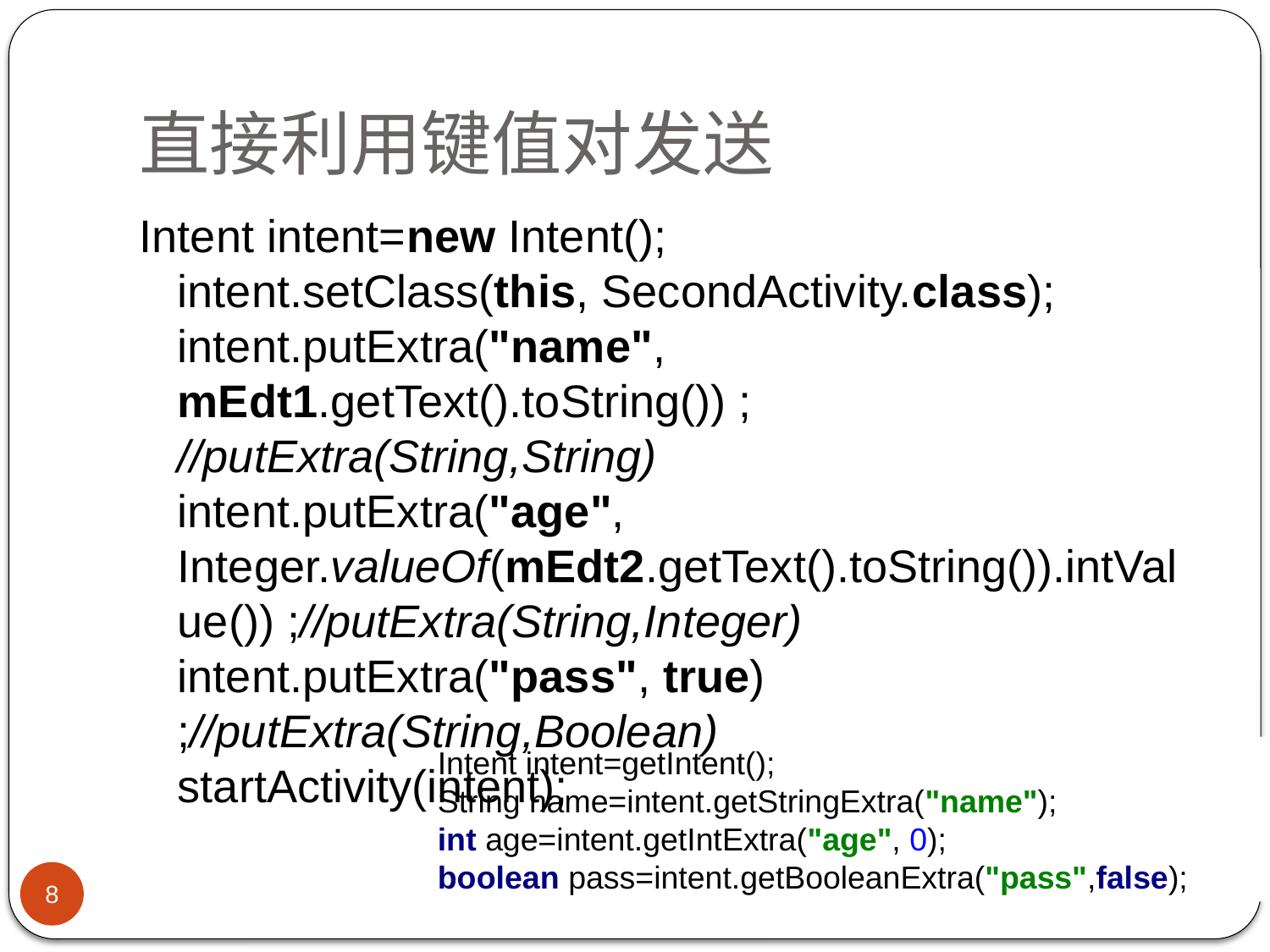

# 直接利用键值对发送
Intent intent=new Intent();
intent.setClass(this, SecondActivity.class);
intent.putExtra("name", mEdt1.getText().toString()) ;  //putExtra(String,String)
intent.putExtra("age", Integer.valueOf(mEdt2.getText().toString()).intValue()) ;//putExtra(String,Integer)
intent.putExtra("pass", true) ;//putExtra(String,Boolean)
startActivity(intent);
Intent intent=getIntent();
String name=intent.getStringExtra("name");
int age=intent.getIntExtra("age", 0);
boolean pass=intent.getBooleanExtra("pass",false);
8